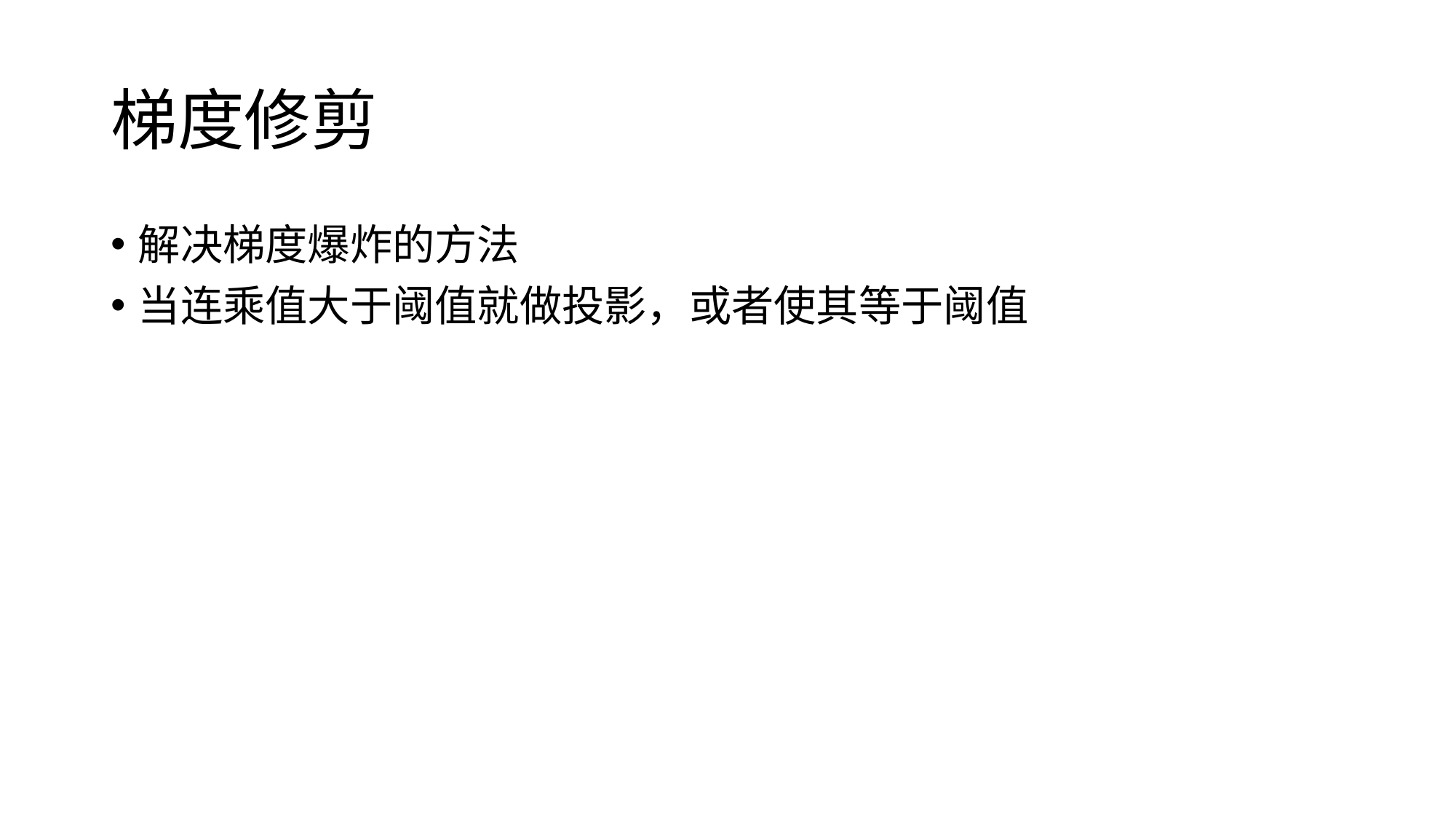

# 梯度修剪
解决梯度爆炸的方法
当连乘值大于阈值就做投影，或者使其等于阈值